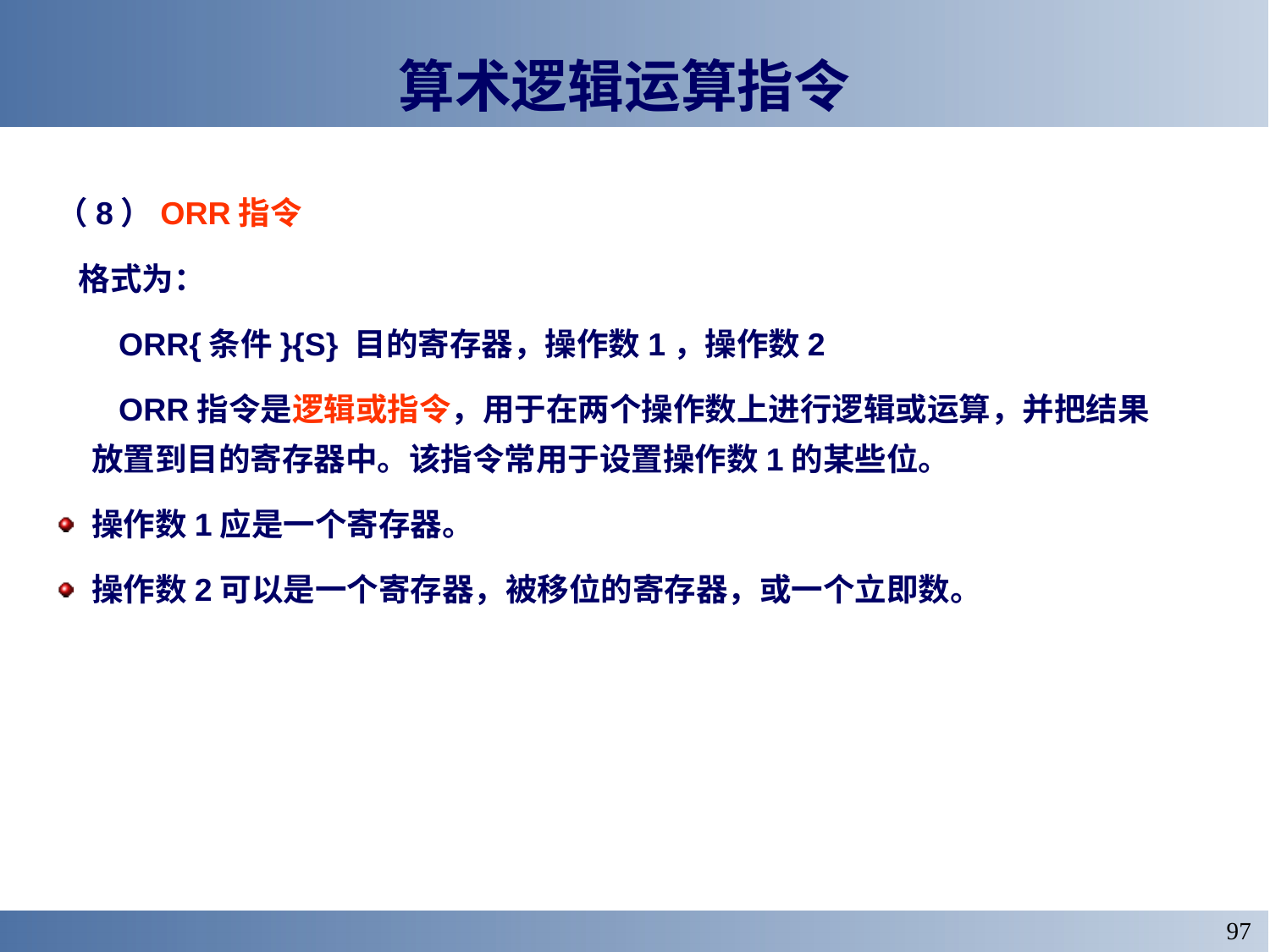

# 算术逻辑运算指令
（8）ORR指令
  格式为：
       ORR{条件}{S} 目的寄存器，操作数1，操作数2
       ORR指令是逻辑或指令，用于在两个操作数上进行逻辑或运算，并把结果放置到目的寄存器中。该指令常用于设置操作数1的某些位。
操作数1应是一个寄存器。
操作数2可以是一个寄存器，被移位的寄存器，或一个立即数。